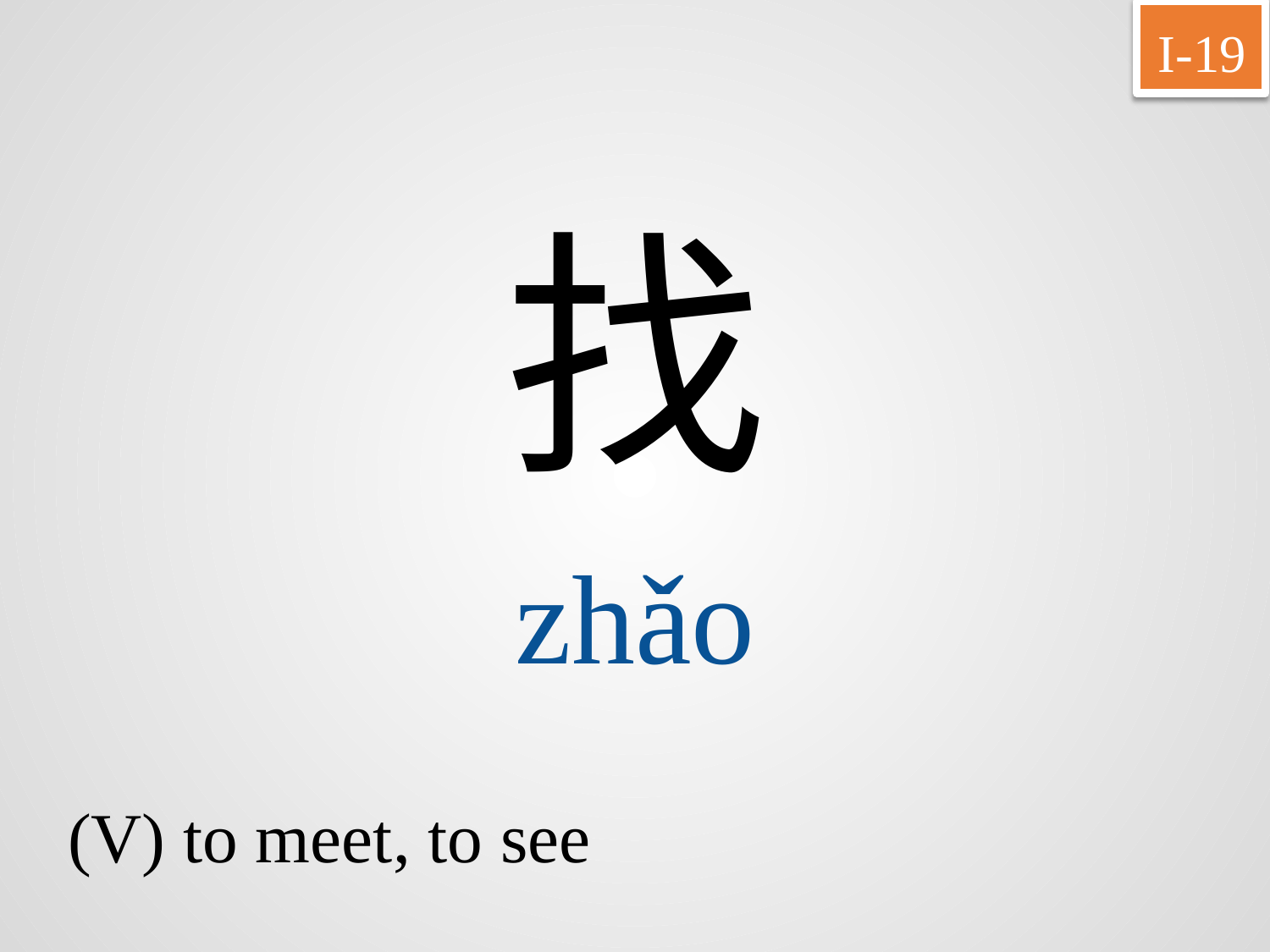

I-19

找
zhǎo
(V) to meet, to see